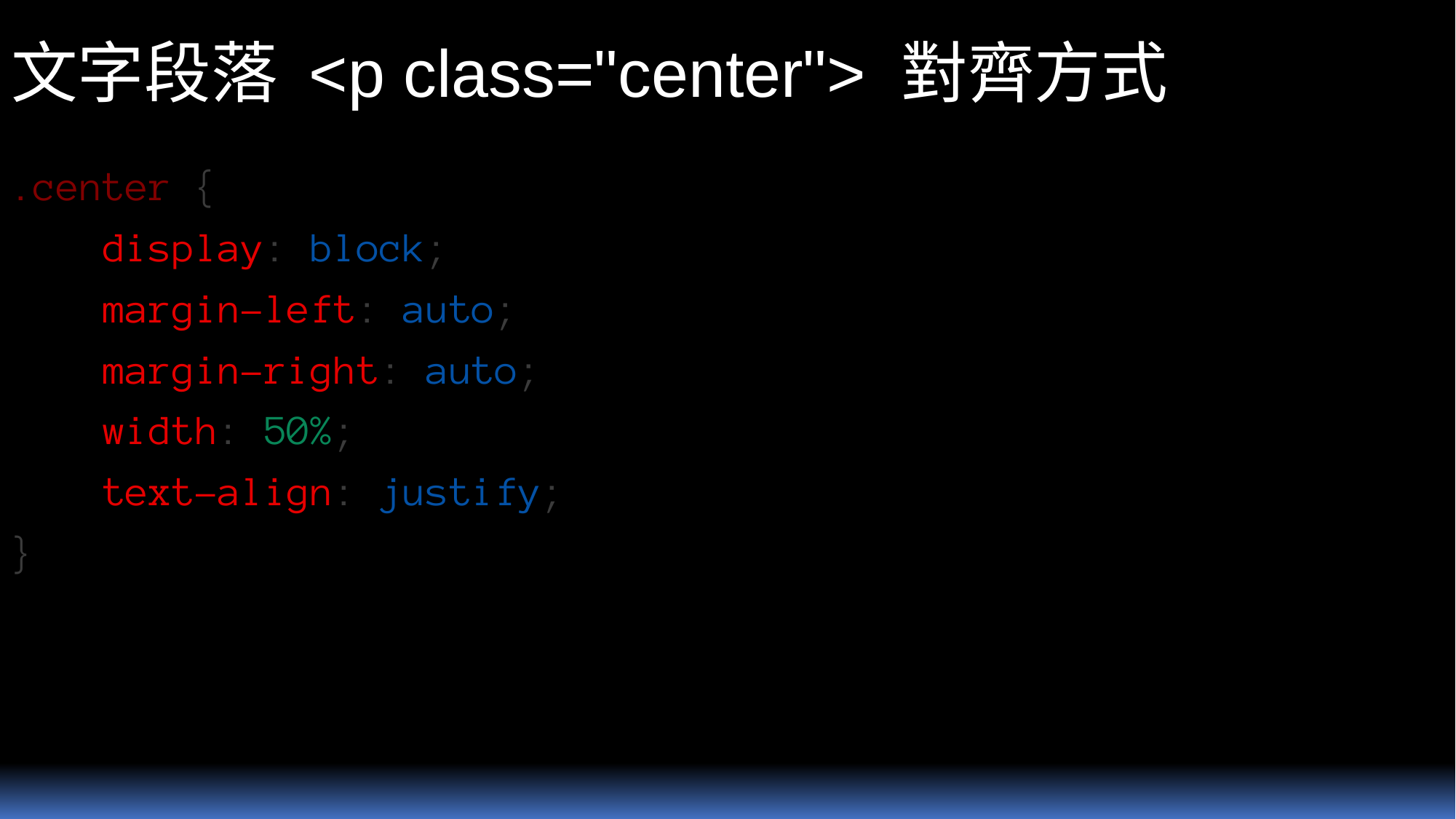

# 文字段落 <p class="center"> 對齊方式
.center {
    display: block;
    margin-left: auto;
    margin-right: auto;
    width: 50%;
    text-align: justify;
}